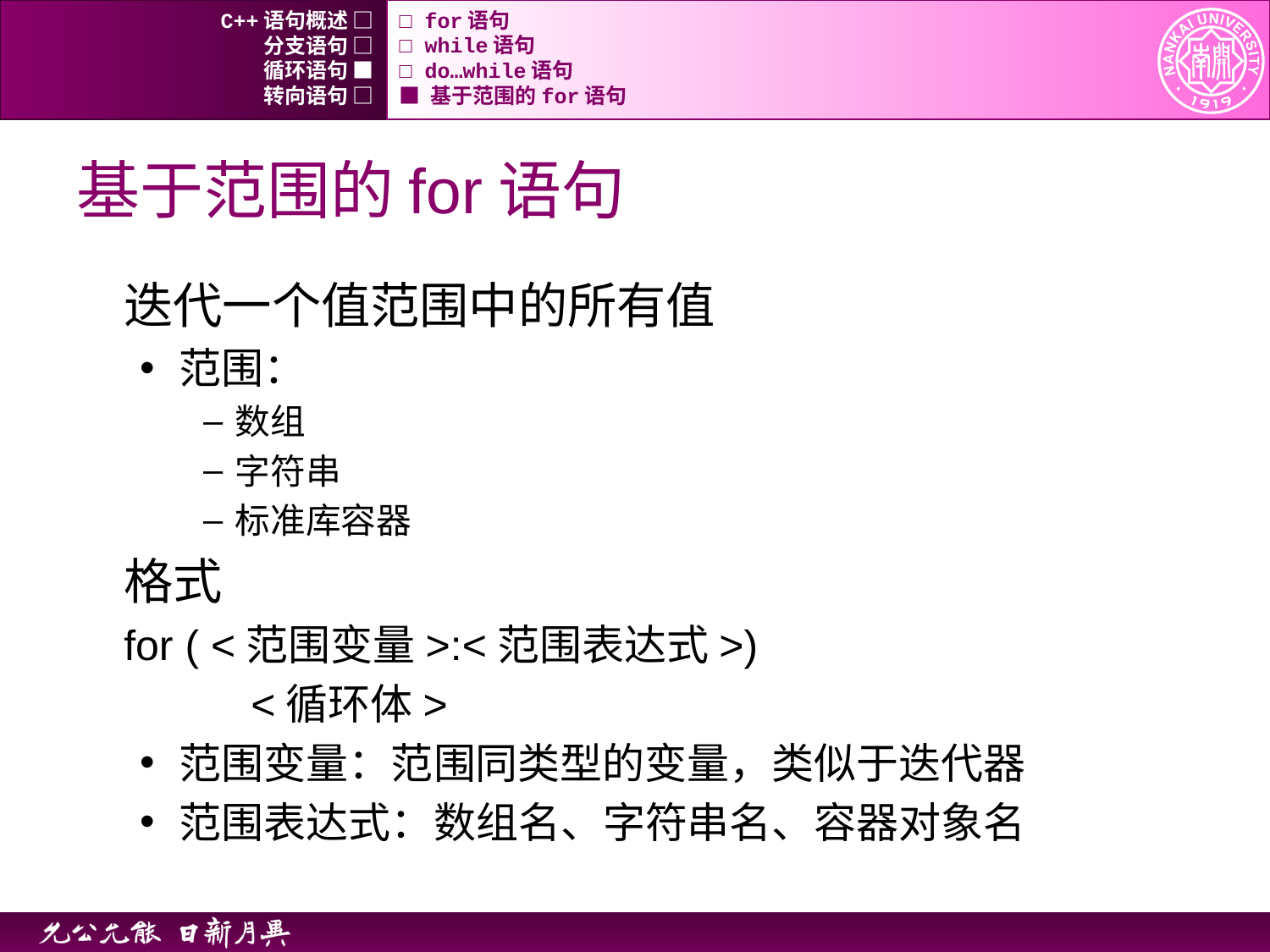

C++语句概述 □
□ for语句
分支语句 □
□ while语句
循环语句 ■
□ do…while语句
转向语句 □
■ 基于范围的for语句
# 基于范围的for语句
迭代一个值范围中的所有值
范围：
数组
字符串
标准库容器
格式
for ( <范围变量>:<范围表达式>)
	<循环体>
范围变量：范围同类型的变量，类似于迭代器
范围表达式：数组名、字符串名、容器对象名